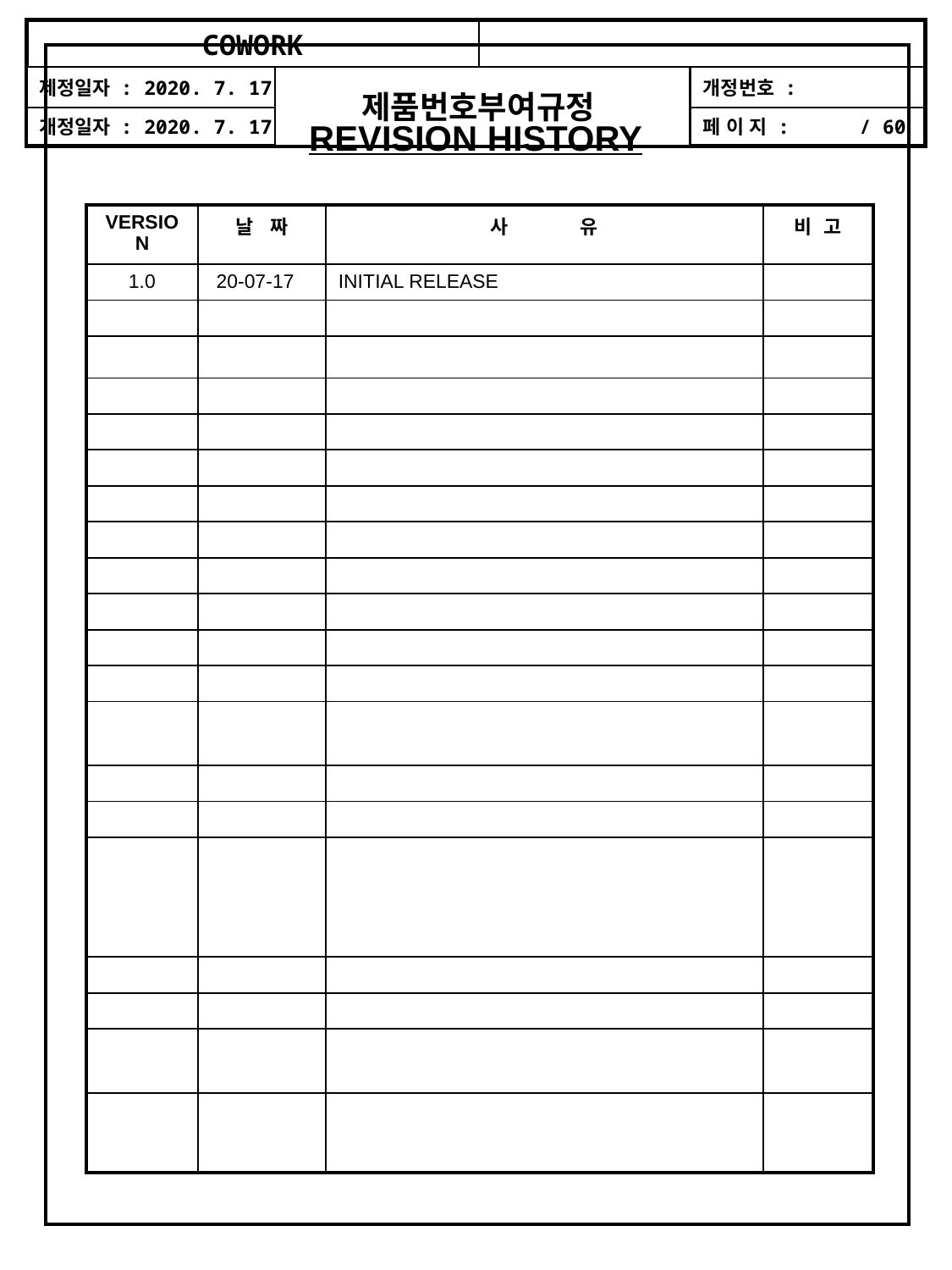

REVISION HISTORY
| VERSION | 날 짜 | 사 유 | 비 고 |
| --- | --- | --- | --- |
| 1.0 | 20-07-17 | INITIAL RELEASE |  |
|  |  |  |  |
|  |  |  |  |
|  |  |  |  |
|  |  |  |  |
|  |  |  |  |
|  |  |  |  |
|  |  |  |  |
|  |  |  |  |
|  |  |  |  |
|  |  |  |  |
|  |  |  |  |
|  |  |  |  |
|  |  |  |  |
|  |  |  |  |
|  |  |  |  |
|  |  |  |  |
|  |  |  |  |
|  |  |  |  |
|  |  |  |  |